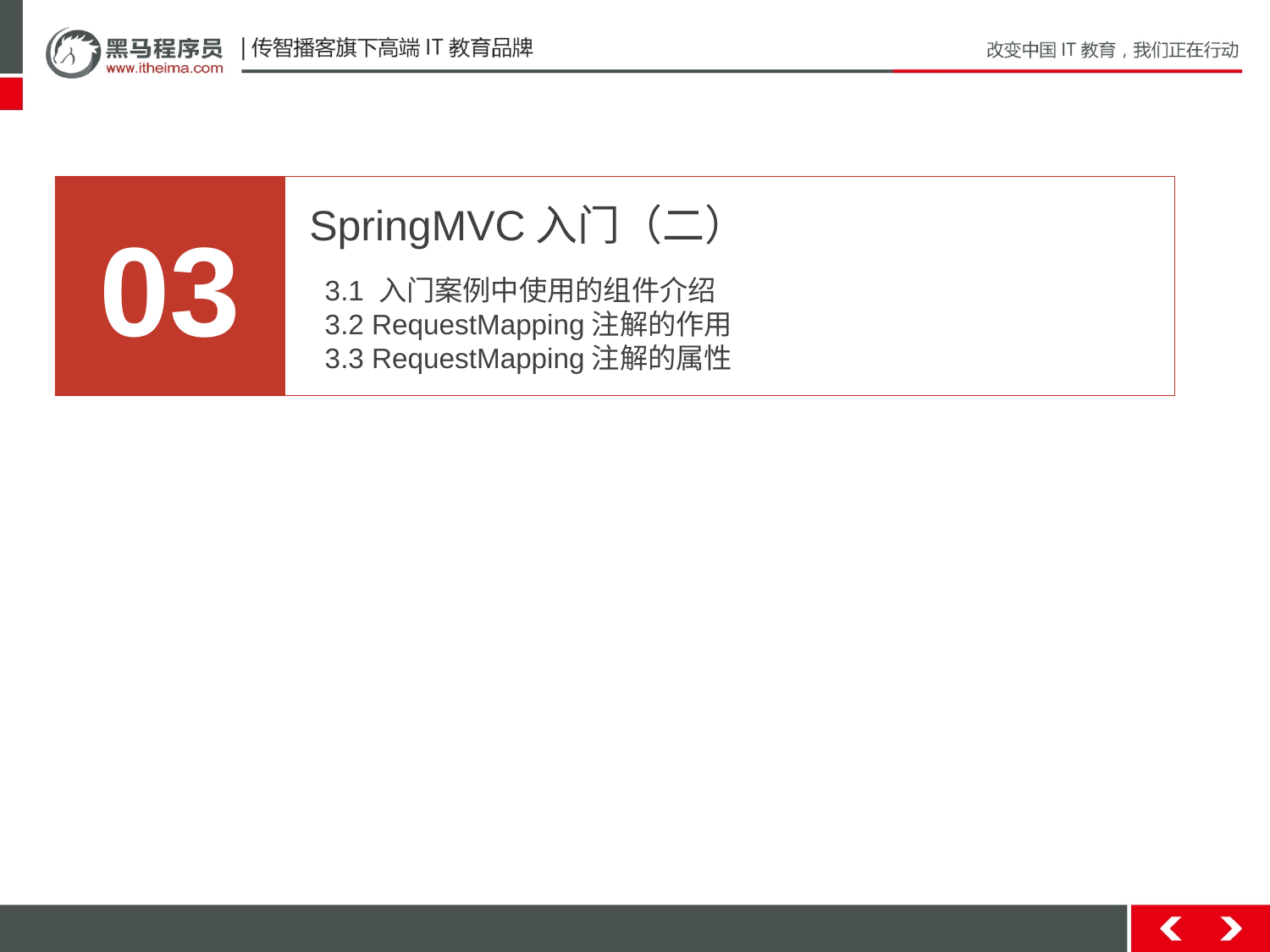

03
SpringMVC入门（二）
3.1 入门案例中使用的组件介绍
3.2 RequestMapping注解的作用
3.3 RequestMapping注解的属性